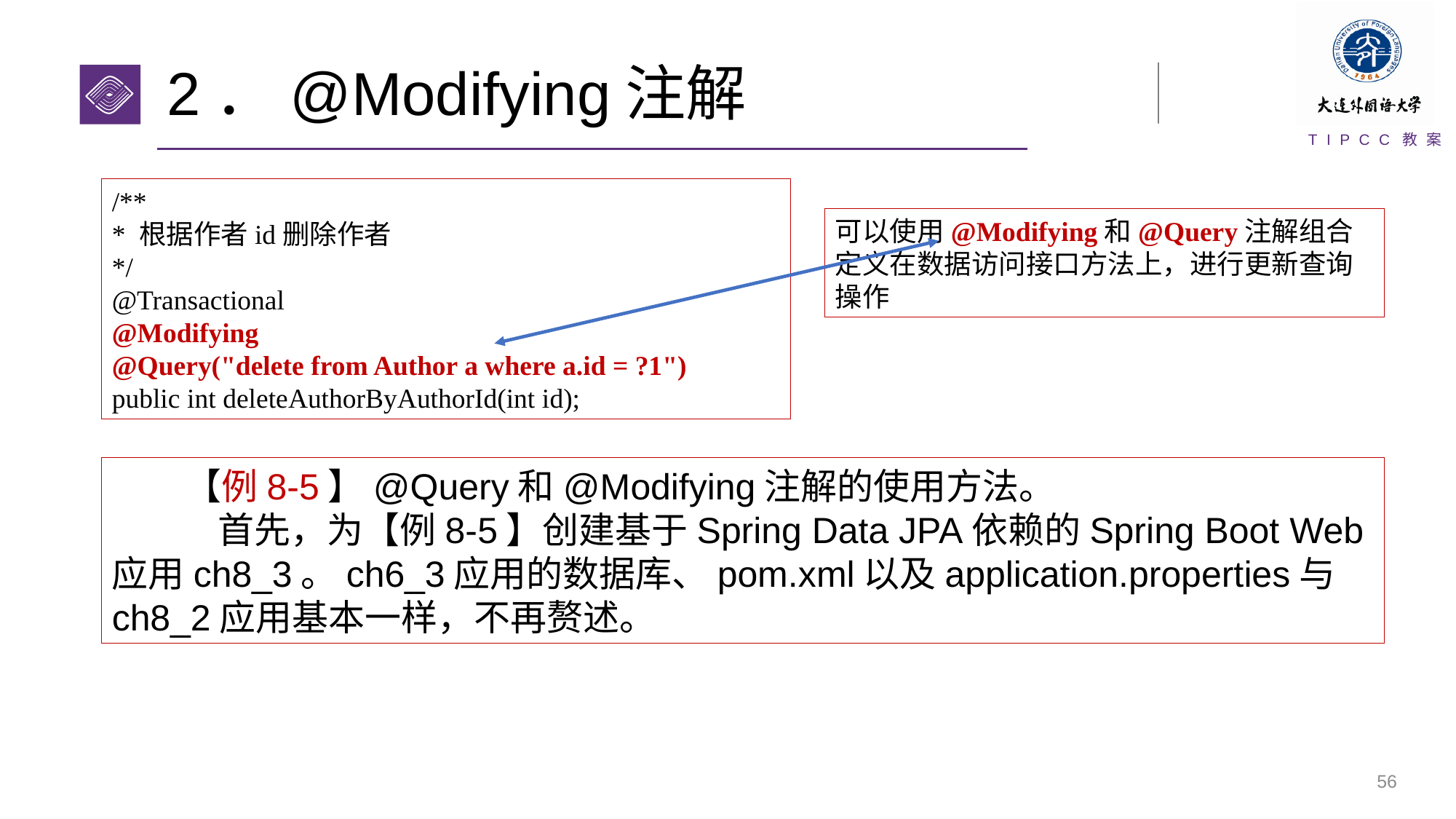

# 2．@Modifying注解
/**
* 根据作者id删除作者
*/
@Transactional
@Modifying
@Query("delete from Author a where a.id = ?1")
public int deleteAuthorByAuthorId(int id);
可以使用@Modifying和@Query注解组合定义在数据访问接口方法上，进行更新查询操作
    【例8-5】@Query和@Modifying注解的使用方法。
        首先，为【例8-5】创建基于Spring Data JPA依赖的Spring Boot Web应用ch8_3。ch6_3应用的数据库、pom.xml以及application.properties与ch8_2应用基本一样，不再赘述。
56